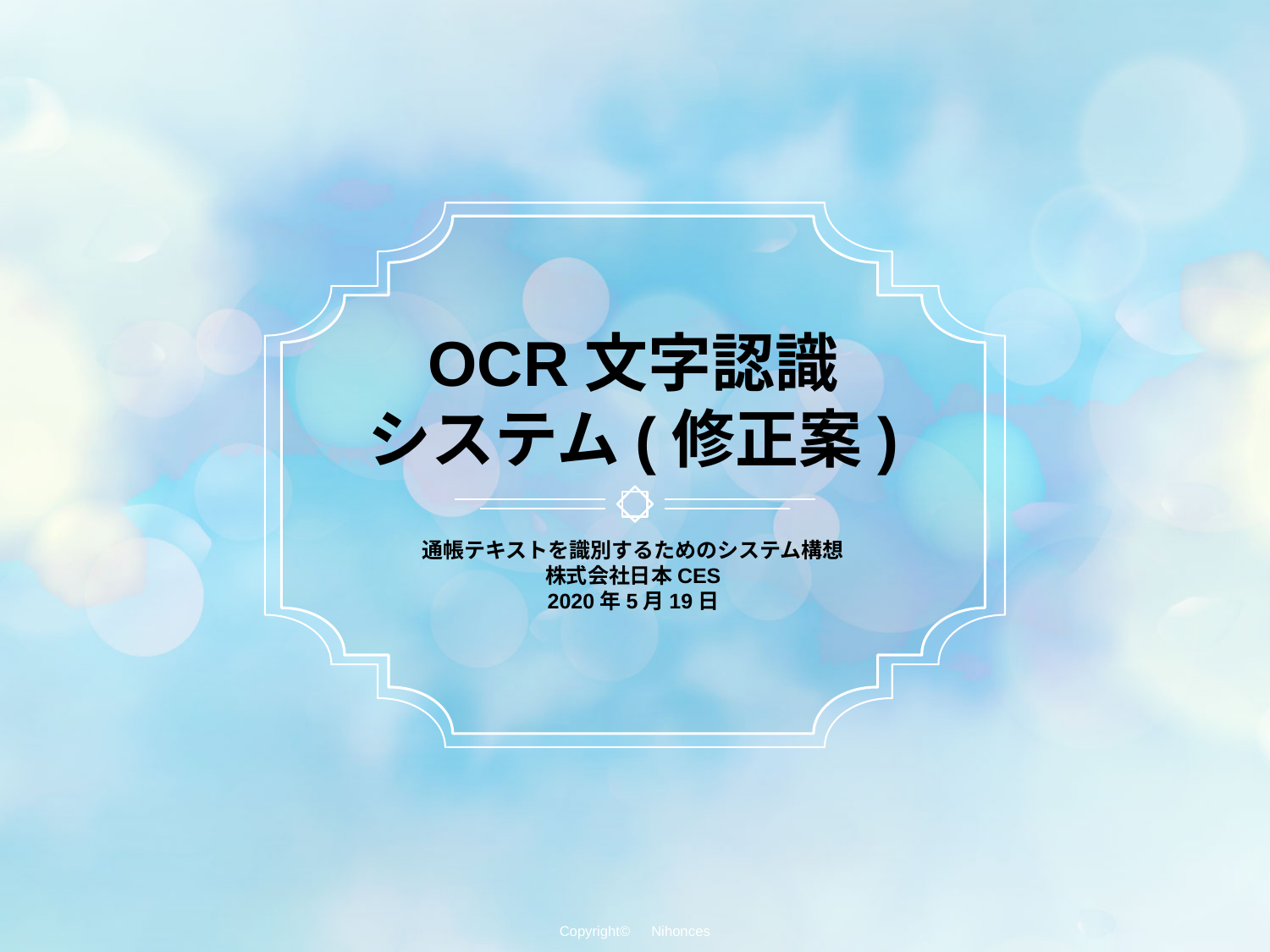

OCR文字認識
システム(修正案)

通帳テキストを識別するためのシステム構想
株式会社日本CES
2020年5月19日
Copyright©　Nihonces